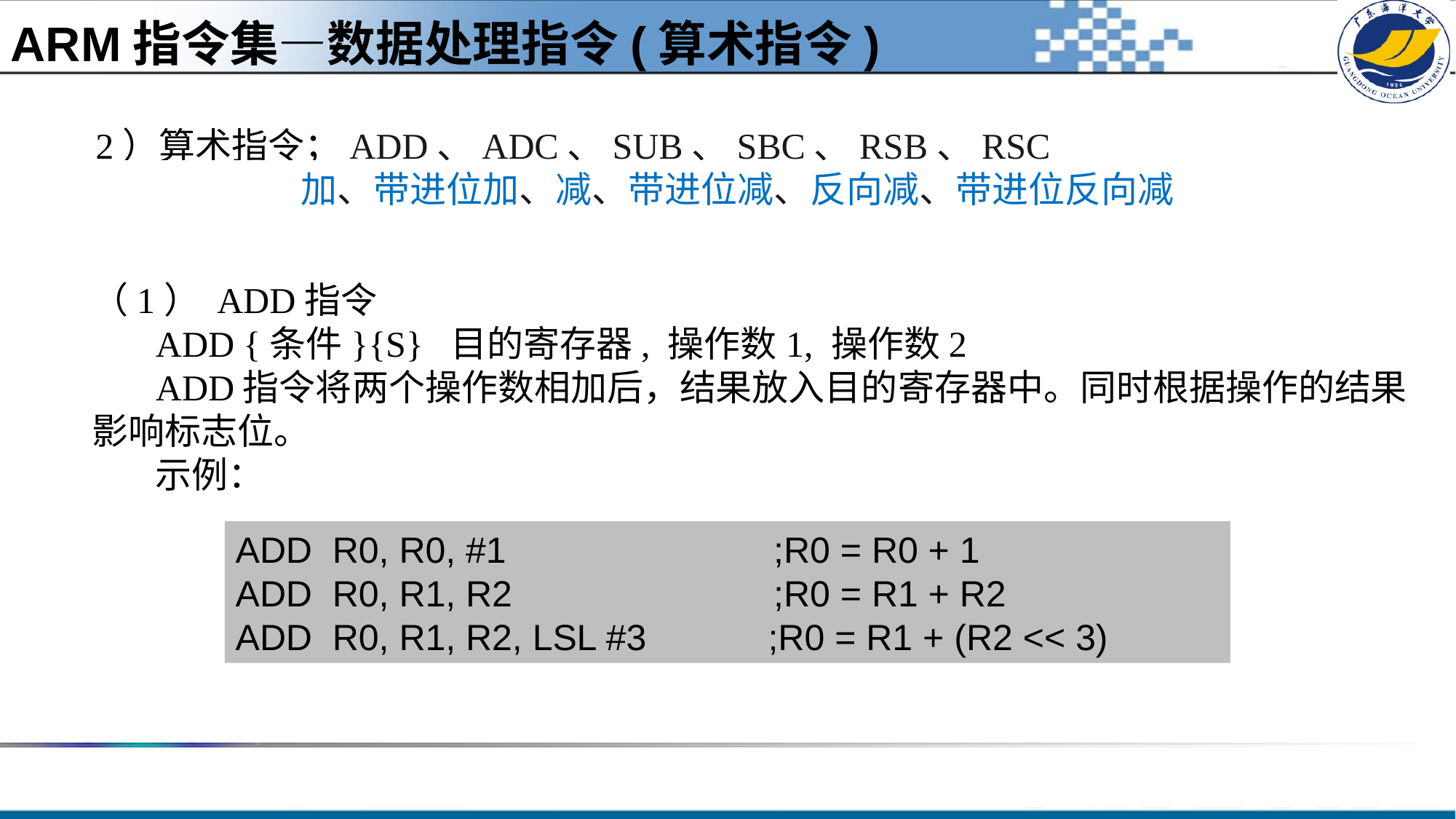

ARM指令集—数据处理指令(算术指令)
2）算术指令；ADD、ADC、SUB、SBC、RSB、RSC
                        加、带进位加、减、带进位减、反向减、带进位反向减
（1） ADD指令
ADD {条件}{S}  目的寄存器, 操作数1, 操作数2
ADD指令将两个操作数相加后，结果放入目的寄存器中。同时根据操作的结果影响标志位。
示例：
ADD  R0, R0, #1		          ;R0 = R0 + 1
ADD  R0, R1, R2		          ;R0 = R1 + R2
ADD  R0, R1, R2, LSL #3            ;R0 = R1 + (R2 << 3)
48